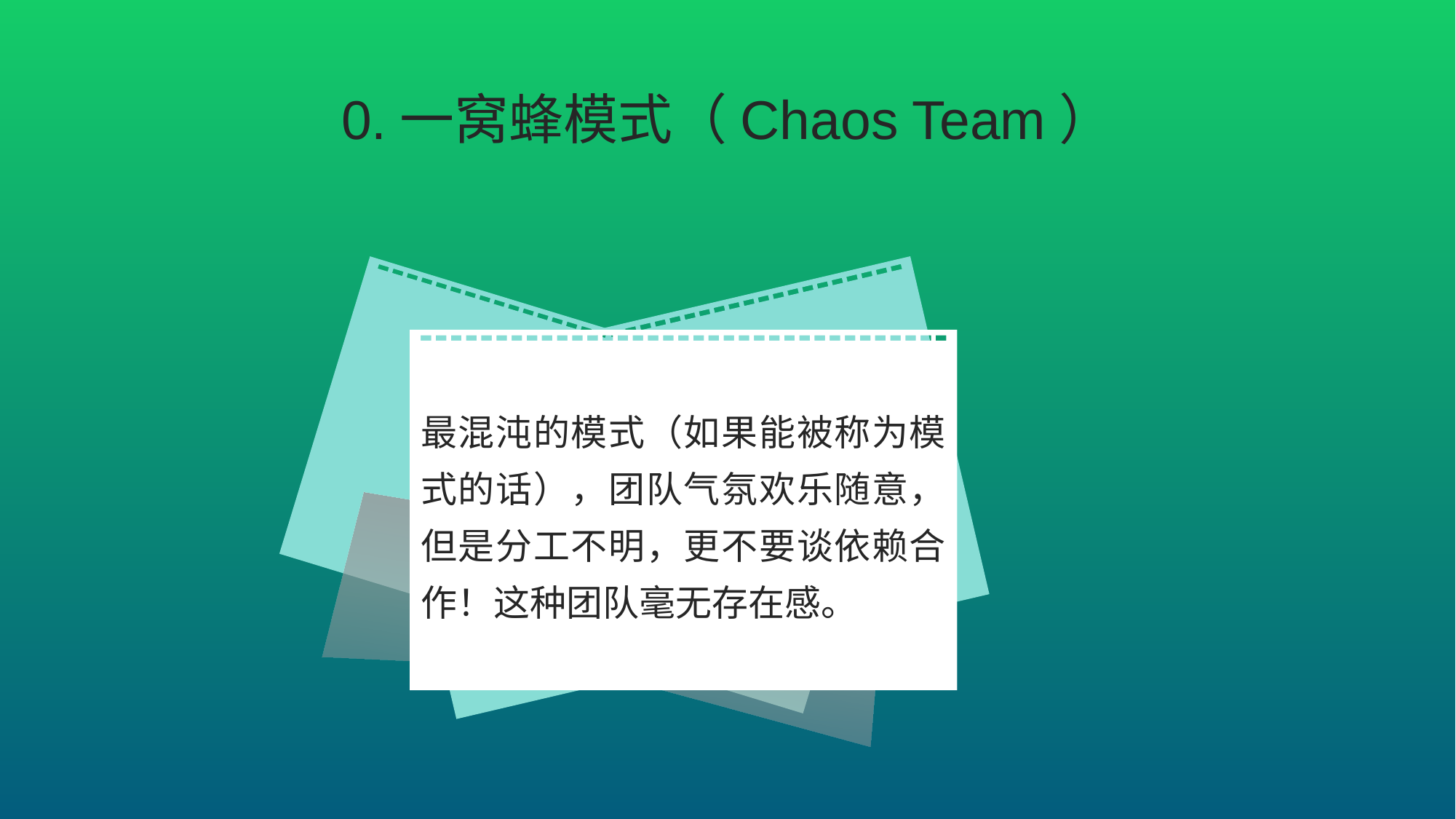

0.一窝蜂模式（Chaos Team）

最混沌的模式（如果能被称为模式的话），团队气氛欢乐随意，但是分工不明，更不要谈依赖合作！这种团队毫无存在感。